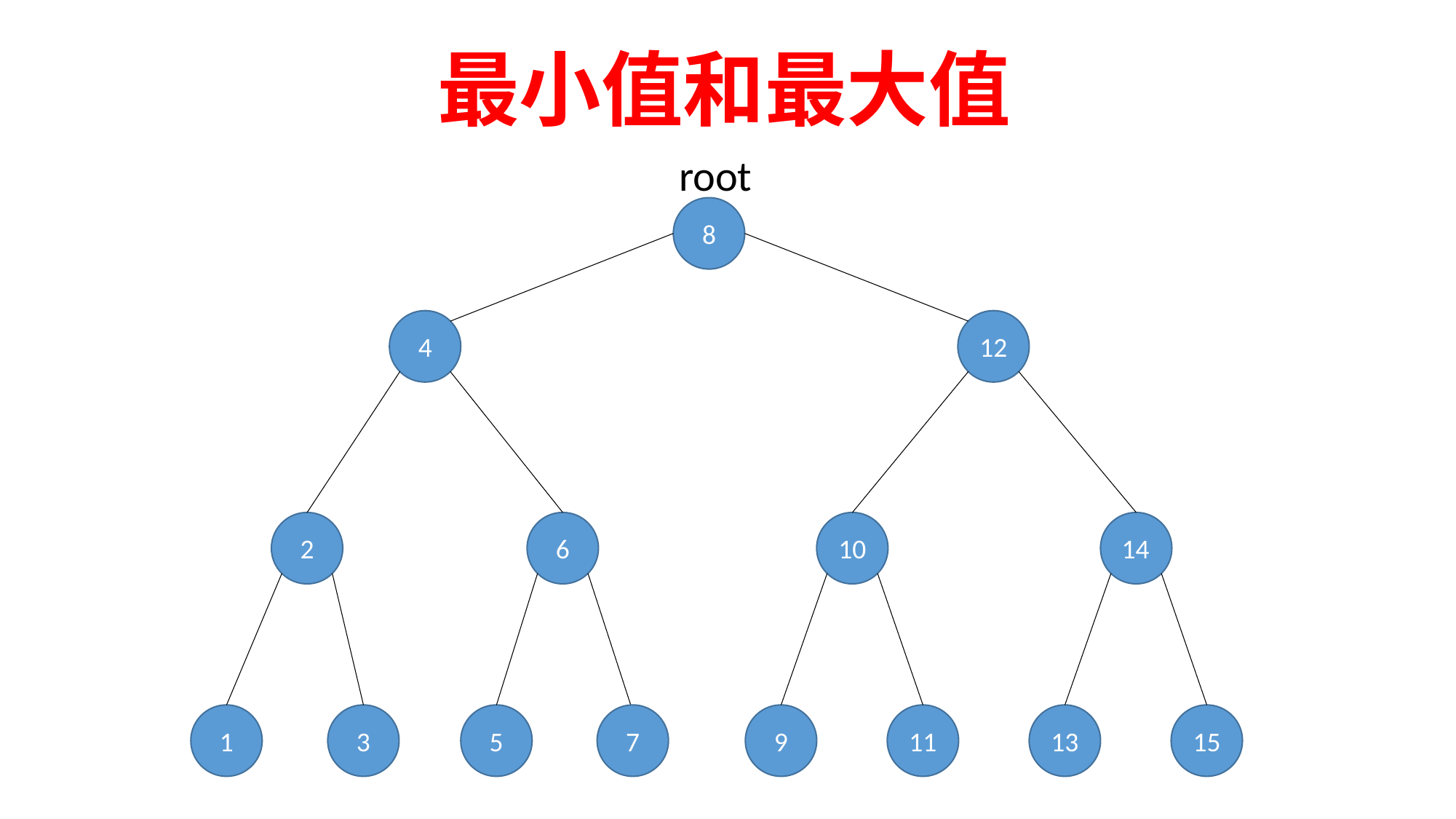

最小值和最大值
root
8
4
12
14
2
6
10
1
7
3
13
15
5
9
11